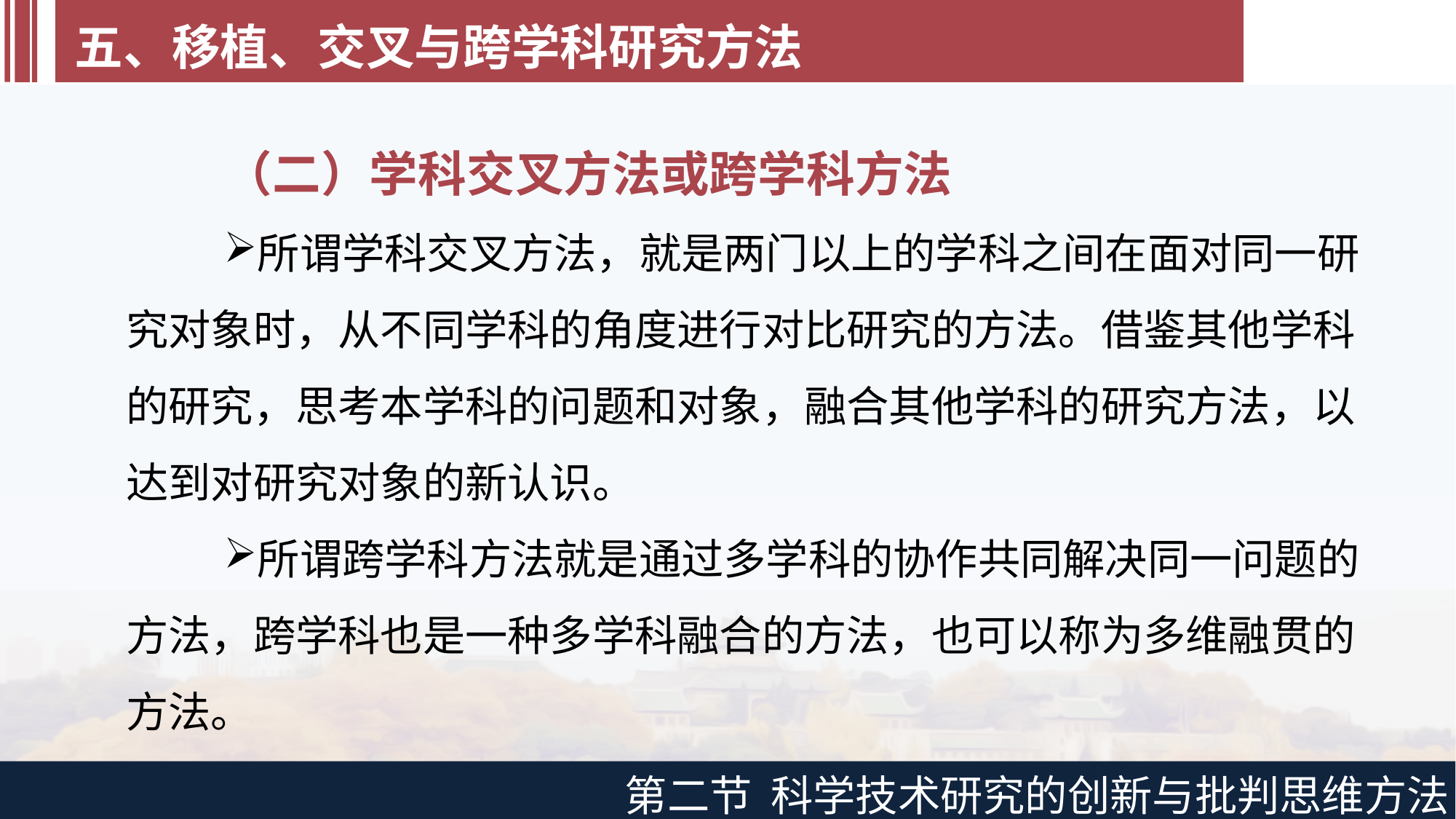

五、移植、交叉与跨学科研究方法
（二）学科交叉方法或跨学科方法
所谓学科交叉方法，就是两门以上的学科之间在面对同一研究对象时，从不同学科的角度进行对比研究的方法。借鉴其他学科的研究，思考本学科的问题和对象，融合其他学科的研究方法，以达到对研究对象的新认识。
所谓跨学科方法就是通过多学科的协作共同解决同一问题的方法，跨学科也是一种多学科融合的方法，也可以称为多维融贯的方法。
第二节  科学技术研究的创新与批判思维方法